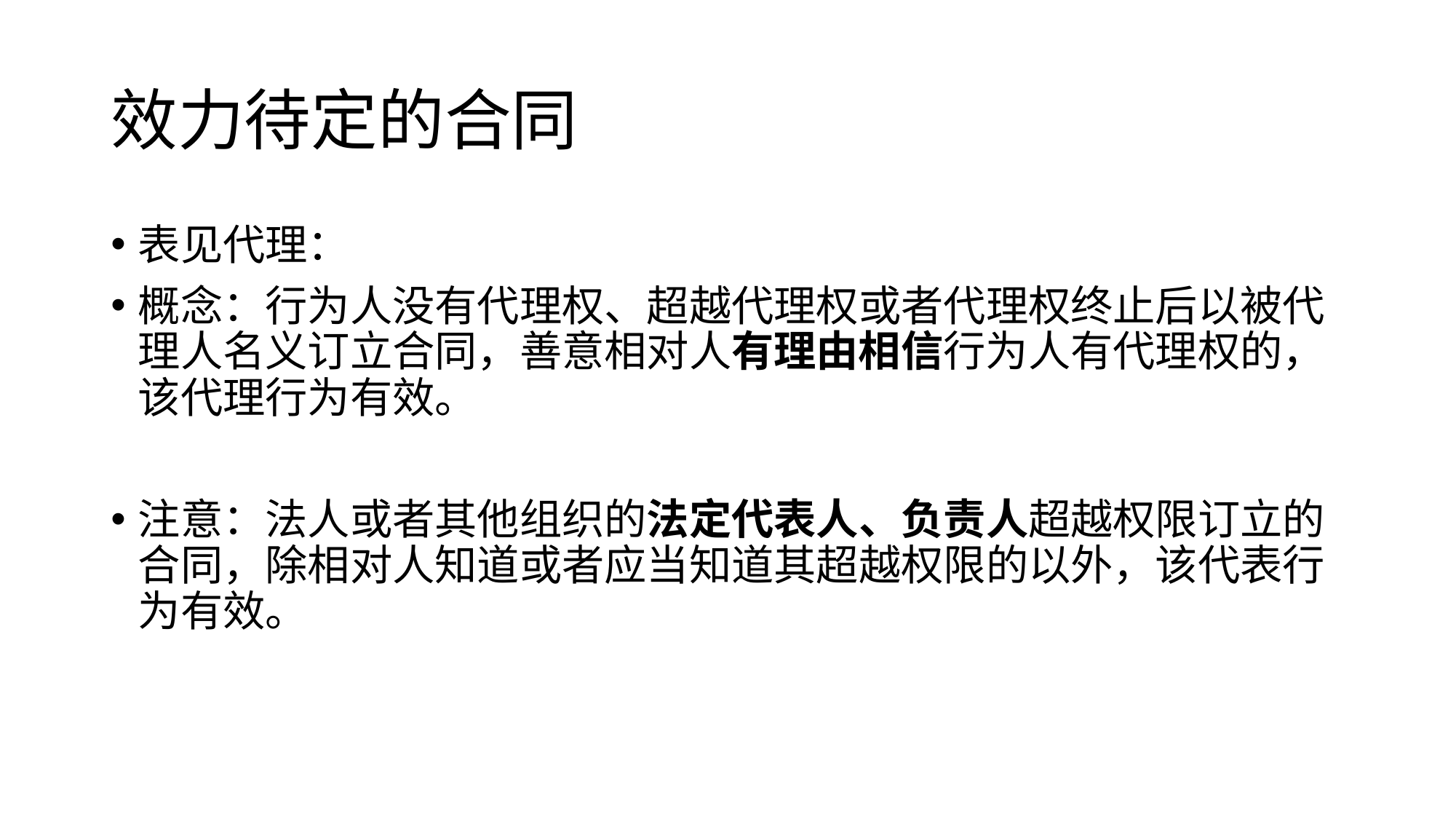

# 效力待定的合同
表见代理：
概念：行为人没有代理权、超越代理权或者代理权终止后以被代理人名义订立合同，善意相对人有理由相信行为人有代理权的，该代理行为有效。

注意：法人或者其他组织的法定代表人、负责人超越权限订立的合同，除相对人知道或者应当知道其超越权限的以外，该代表行为有效。